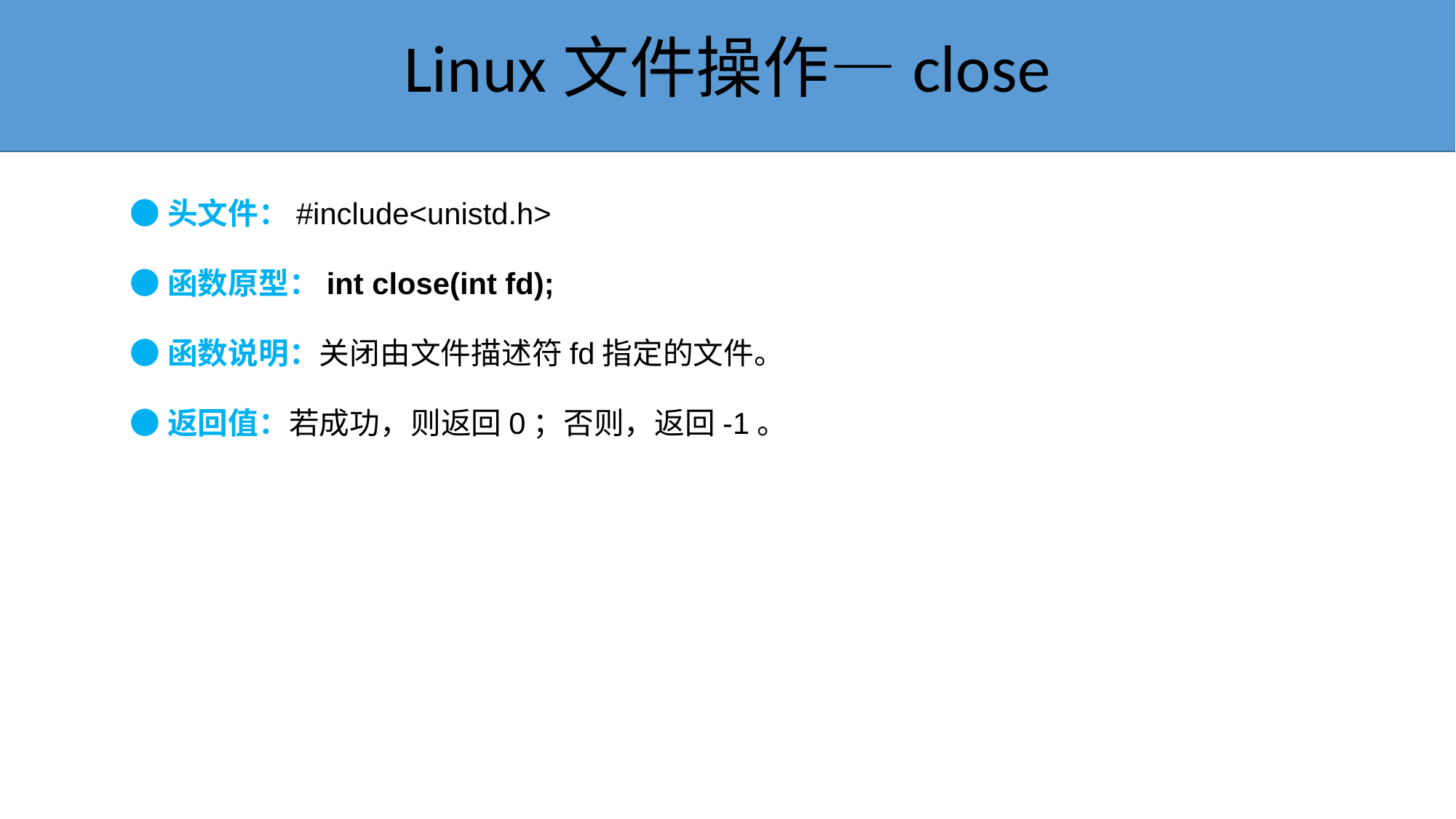

Linux文件操作—close

#
●头文件：#include<unistd.h>
●函数原型：int close(int fd);
●函数说明：关闭由文件描述符fd指定的文件。
●返回值：若成功，则返回0；否则，返回-1。